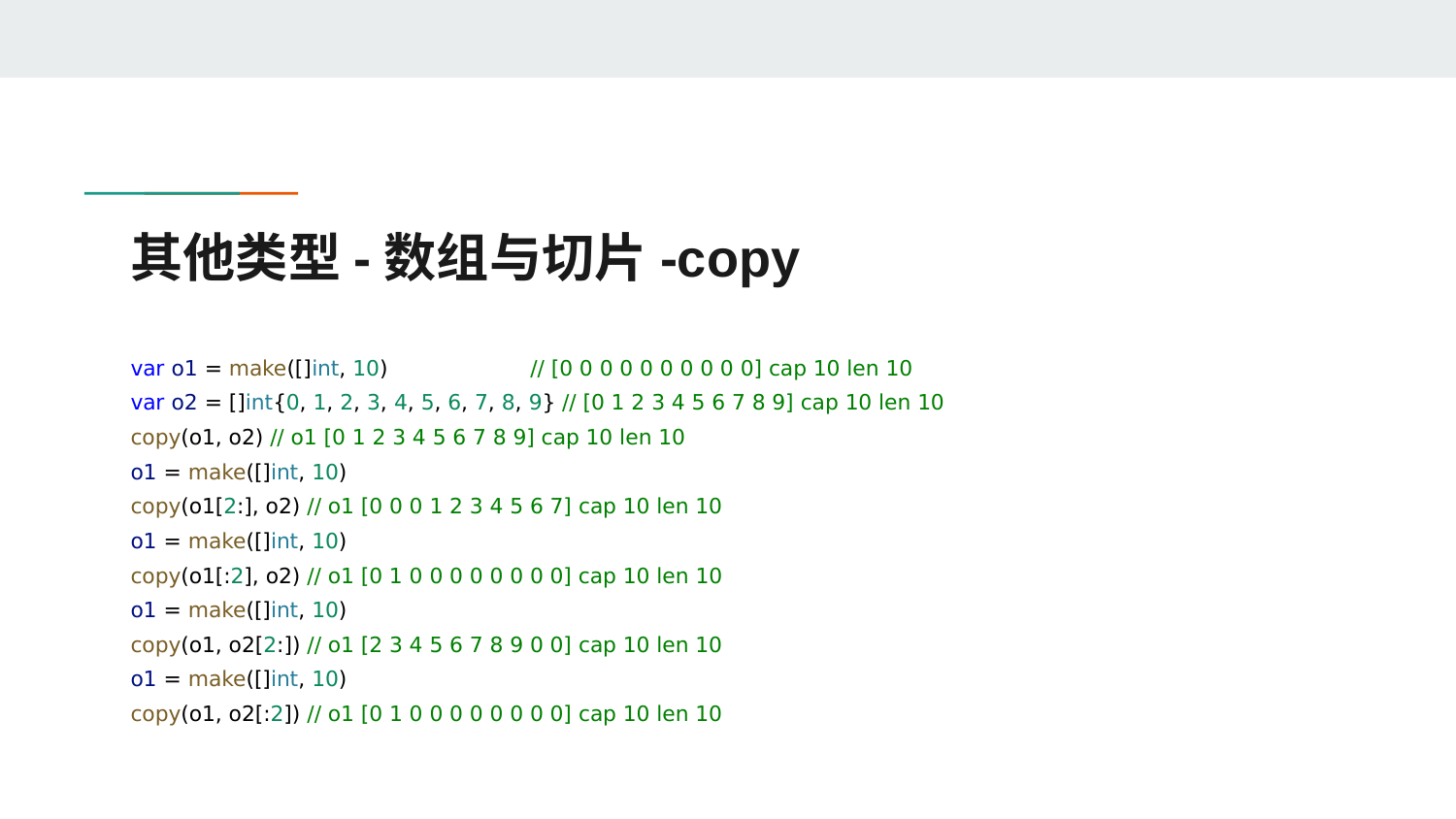

# 其他类型-数组与切片-copy
var o1 = make([]int, 10)                     // [0 0 0 0 0 0 0 0 0 0] cap 10 len 10
var o2 = []int{0, 1, 2, 3, 4, 5, 6, 7, 8, 9} // [0 1 2 3 4 5 6 7 8 9] cap 10 len 10
copy(o1, o2) // o1 [0 1 2 3 4 5 6 7 8 9] cap 10 len 10
o1 = make([]int, 10)
copy(o1[2:], o2) // o1 [0 0 0 1 2 3 4 5 6 7] cap 10 len 10
o1 = make([]int, 10)
copy(o1[:2], o2) // o1 [0 1 0 0 0 0 0 0 0 0] cap 10 len 10
o1 = make([]int, 10)
copy(o1, o2[2:]) // o1 [2 3 4 5 6 7 8 9 0 0] cap 10 len 10
o1 = make([]int, 10)
copy(o1, o2[:2]) // o1 [0 1 0 0 0 0 0 0 0 0] cap 10 len 10